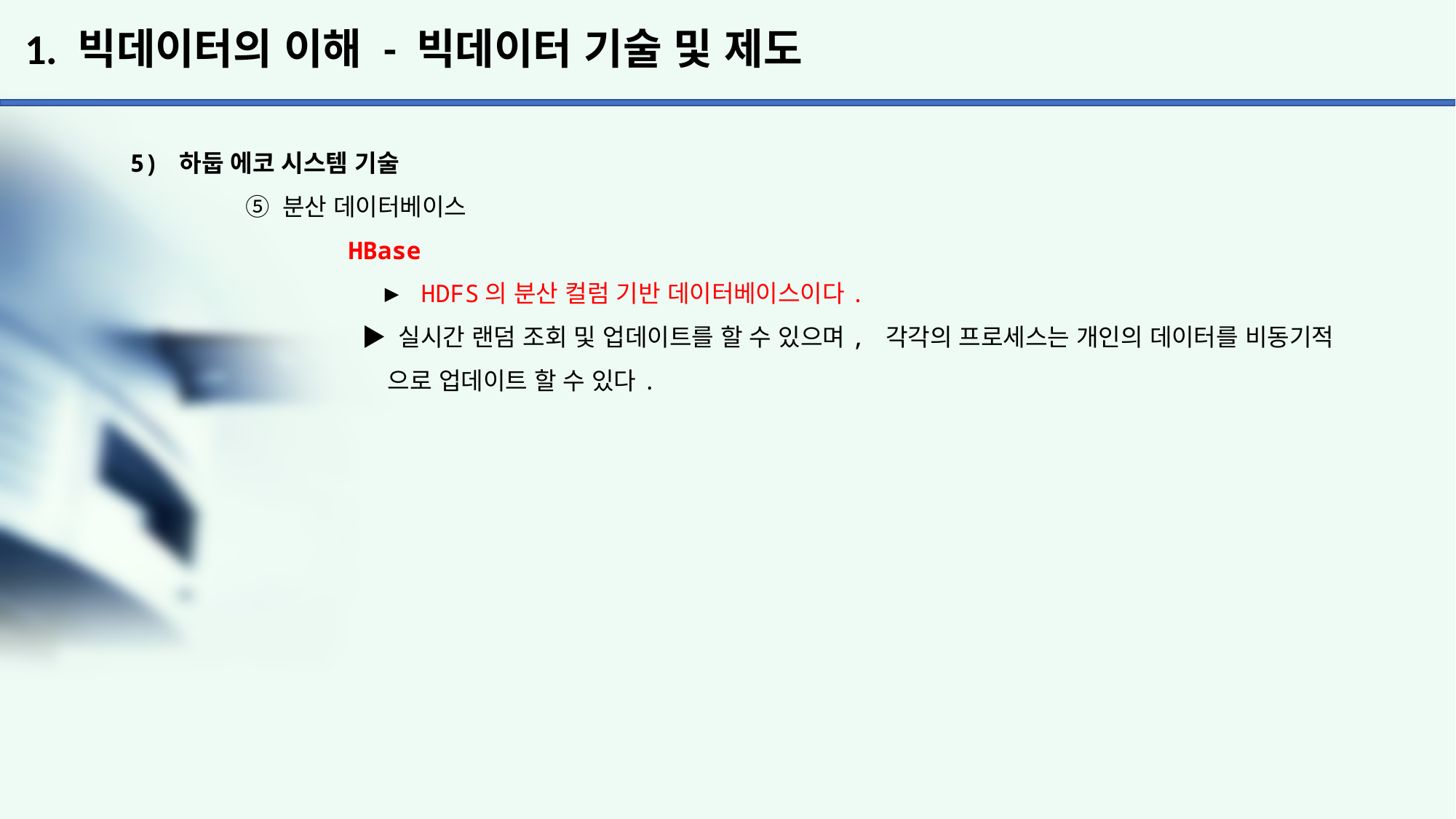

# 1. 빅데이터의 이해 - 빅데이터 기술 및 제도
5) 하둡 에코 시스템 기술
	 ⑤ 분산 데이터베이스
		HBase
		  ▶ HDFS의 분산 컬럼 기반 데이터베이스이다.
		  ▶ 실시간 랜덤 조회 및 업데이트를 할 수 있으며, 각각의 프로세스는 개인의 데이터를 비동기적
		     으로 업데이트 할 수 있다.